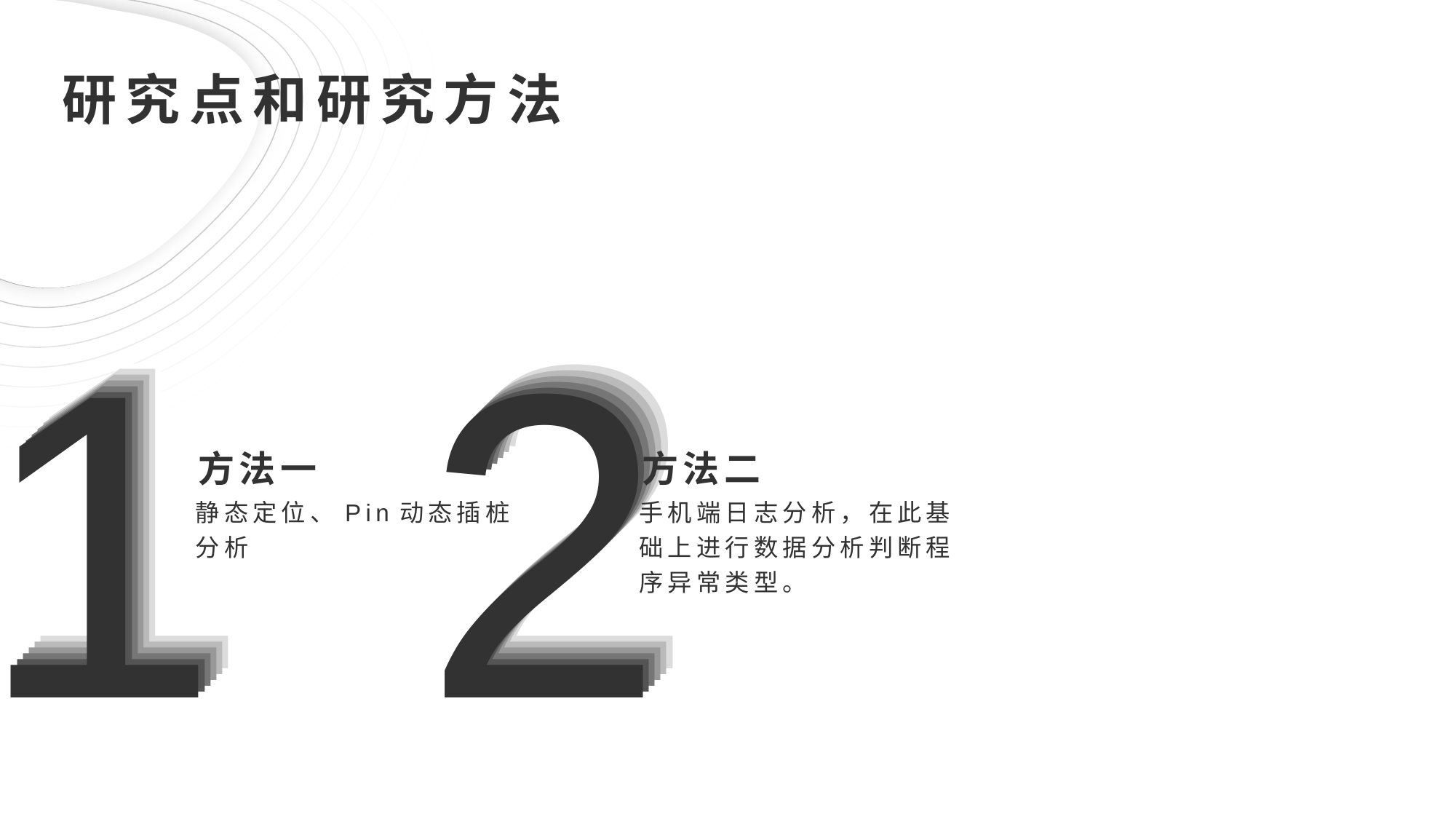

研究点和研究方法
1
1
1
1
1
1
1
2
2
2
2
2
2
2
方法一
方法二
静态定位、Pin动态插桩分析
手机端日志分析，在此基础上进行数据分析判断程序异常类型。